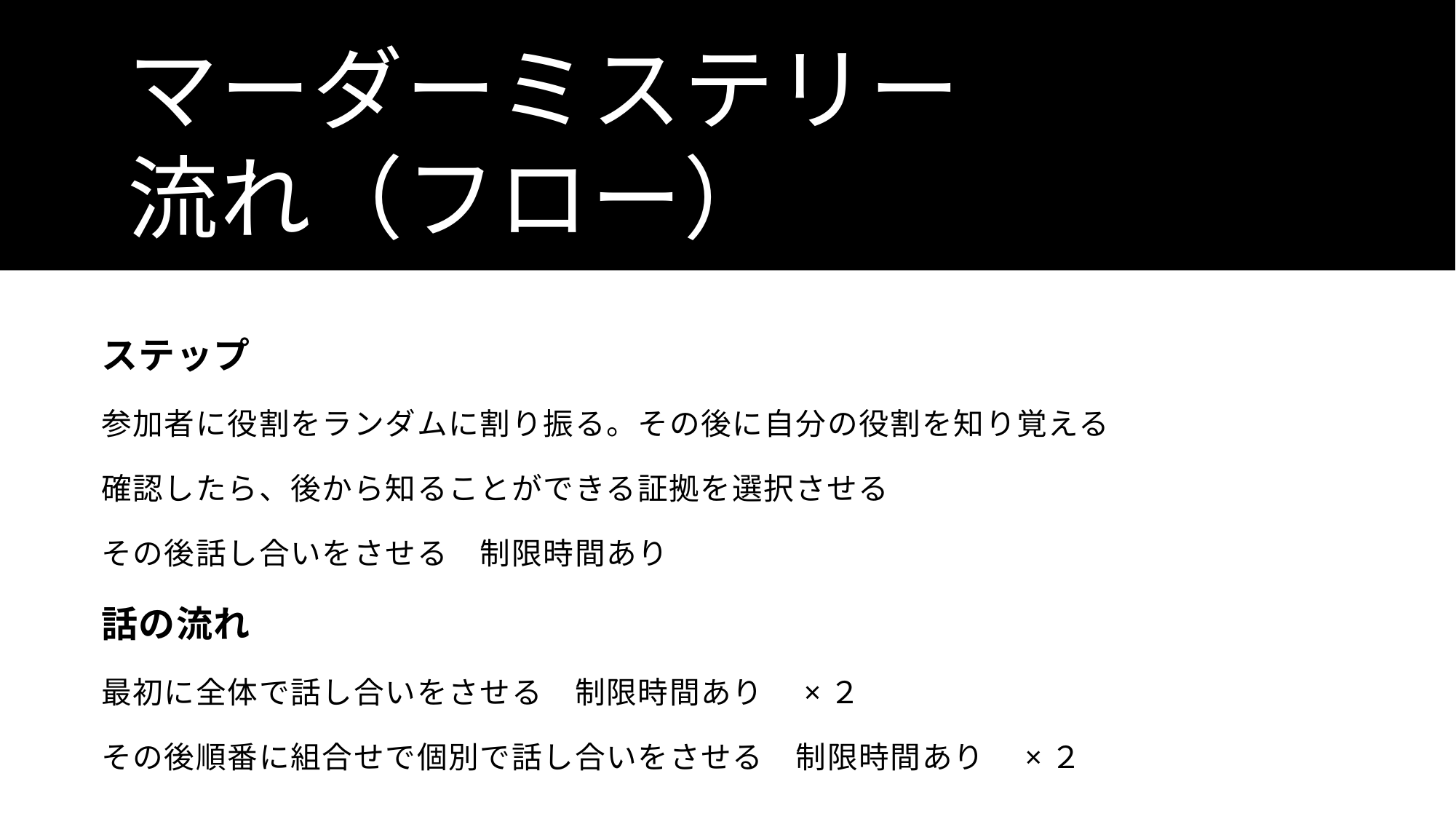

# マーダーミステリー 流れ（フロー）
ステップ
参加者に役割をランダムに割り振る。その後に自分の役割を知り覚える
確認したら、後から知ることができる証拠を選択させる
その後話し合いをさせる　制限時間あり
話の流れ
最初に全体で話し合いをさせる　制限時間あり　×２
その後順番に組合せで個別で話し合いをさせる　制限時間あり　×２